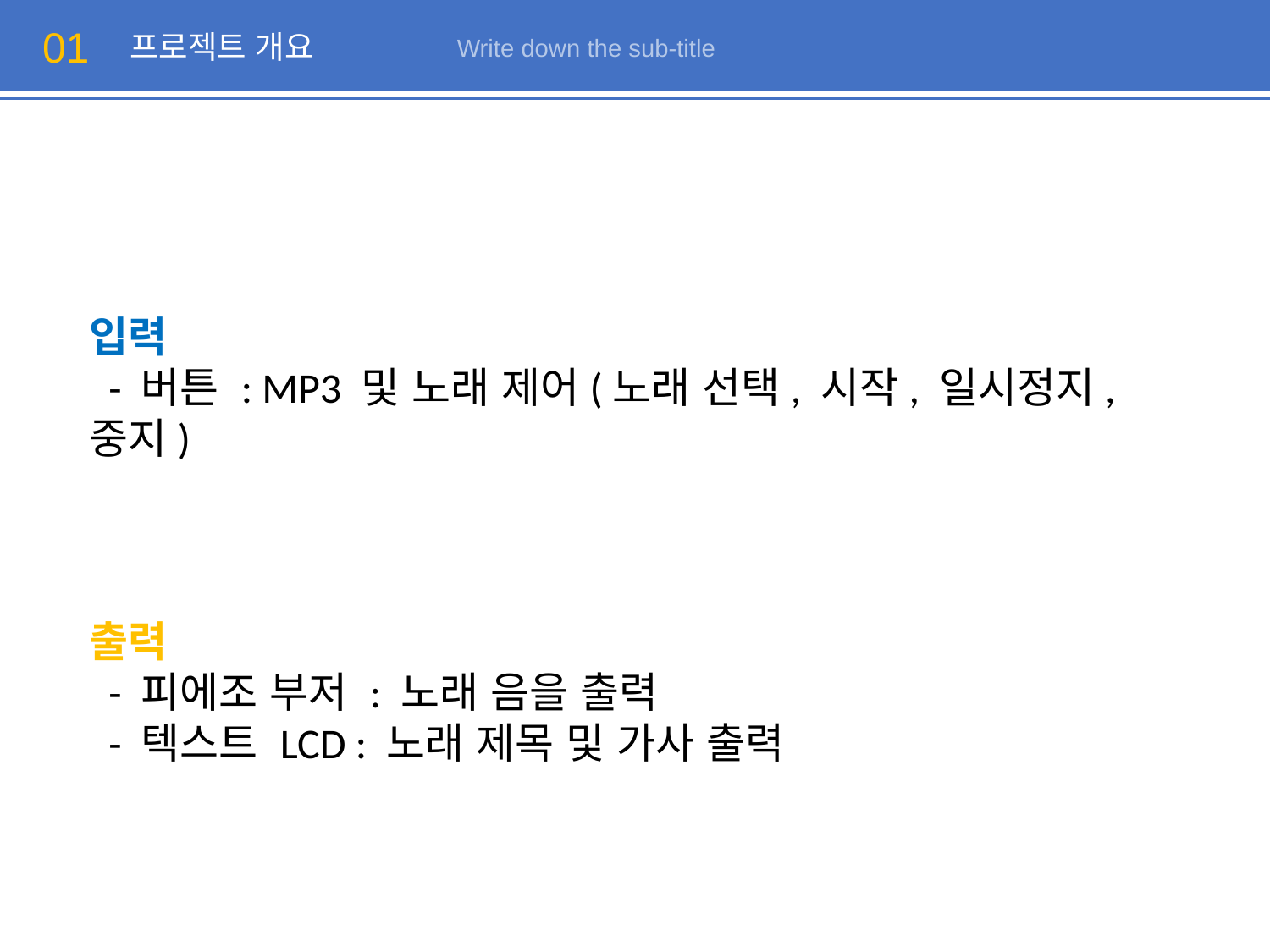

01
프로젝트 개요
Write down the sub-title
입력
  - 버튼 : MP3 및 노래 제어(노래 선택, 시작, 일시정지, 중지)

출력
  - 피에조 부저 : 노래 음을 출력
  - 텍스트 LCD : 노래 제목 및 가사 출력